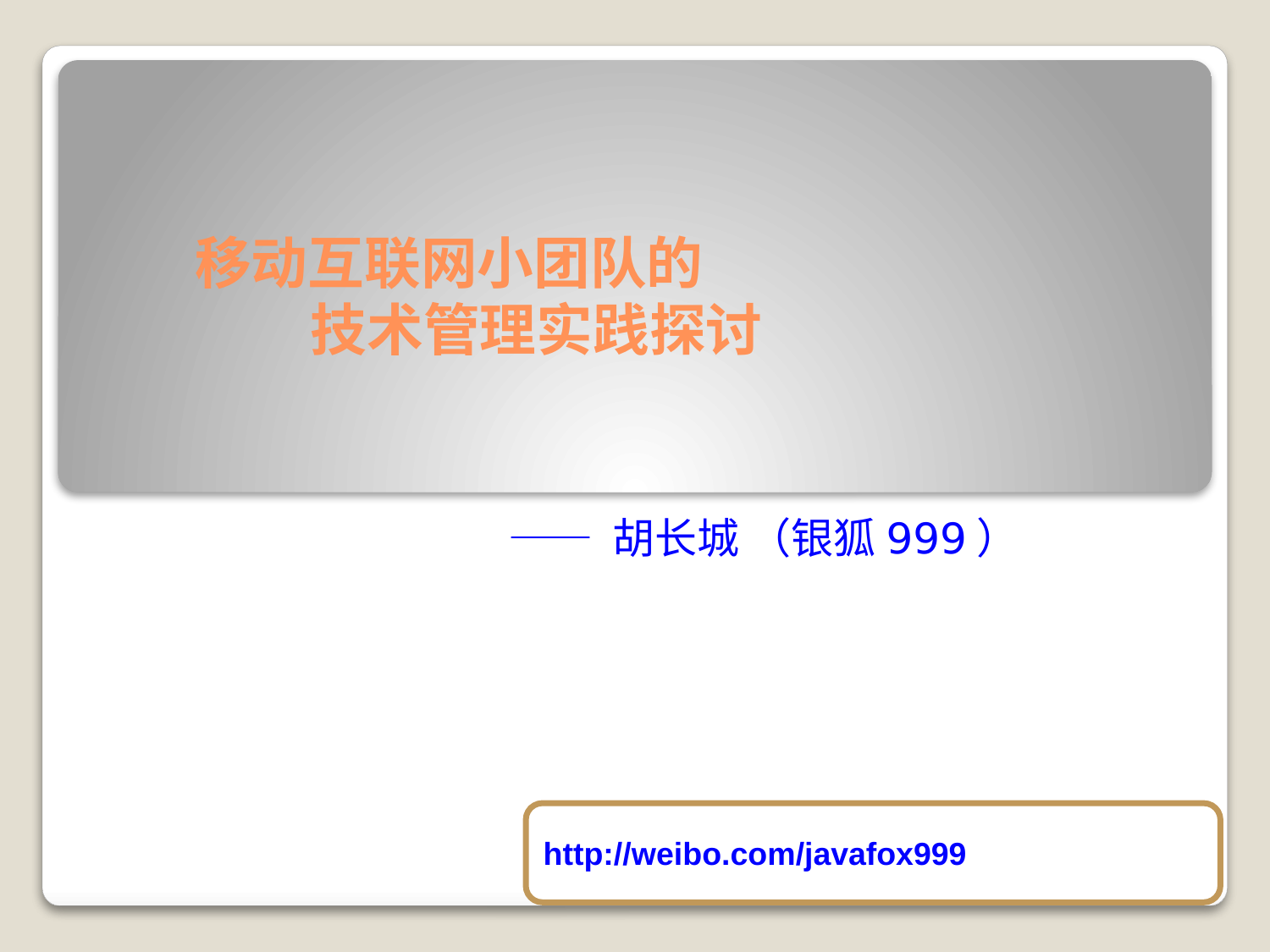

# 移动互联网小团队的 技术管理实践探讨
	—— 胡长城 （银狐999）
http://weibo.com/javafox999